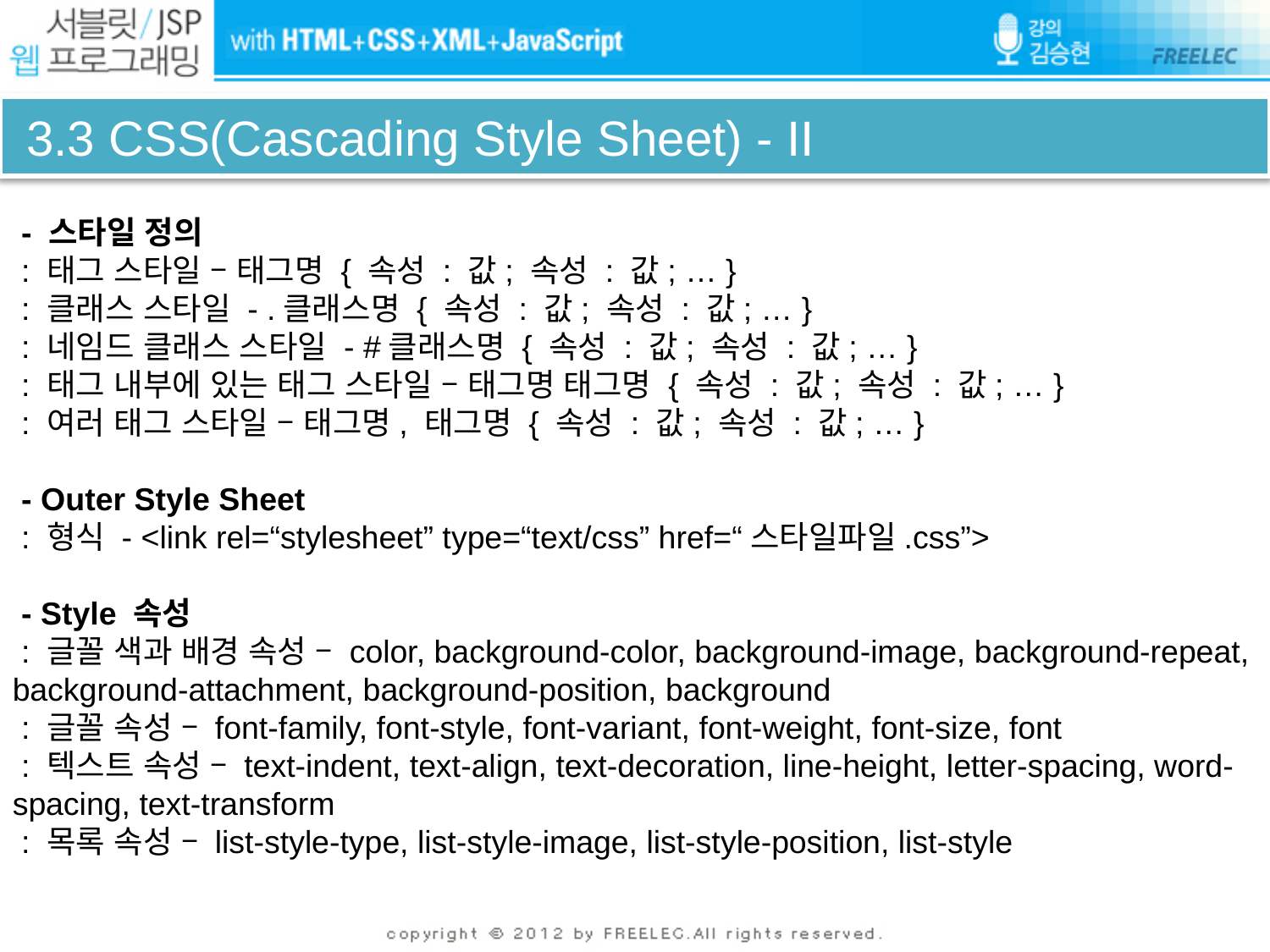

# 3.3 CSS(Cascading Style Sheet) - II
 - 스타일 정의
 : 태그 스타일 – 태그명 { 속성 : 값; 속성 : 값; … }
 : 클래스 스타일 - .클래스명 { 속성 : 값; 속성 : 값; … }
 : 네임드 클래스 스타일 - #클래스명 { 속성 : 값; 속성 : 값; … }
 : 태그 내부에 있는 태그 스타일 – 태그명 태그명 { 속성 : 값; 속성 : 값; … }
 : 여러 태그 스타일 – 태그명, 태그명 { 속성 : 값; 속성 : 값; … }

 - Outer Style Sheet
 : 형식 - <link rel=“stylesheet” type=“text/css” href=“스타일파일.css”>

 - Style 속성
 : 글꼴 색과 배경 속성 – color, background-color, background-image, background-repeat, background-attachment, background-position, background
 : 글꼴 속성 – font-family, font-style, font-variant, font-weight, font-size, font
 : 텍스트 속성 – text-indent, text-align, text-decoration, line-height, letter-spacing, word-spacing, text-transform
 : 목록 속성 – list-style-type, list-style-image, list-style-position, list-style